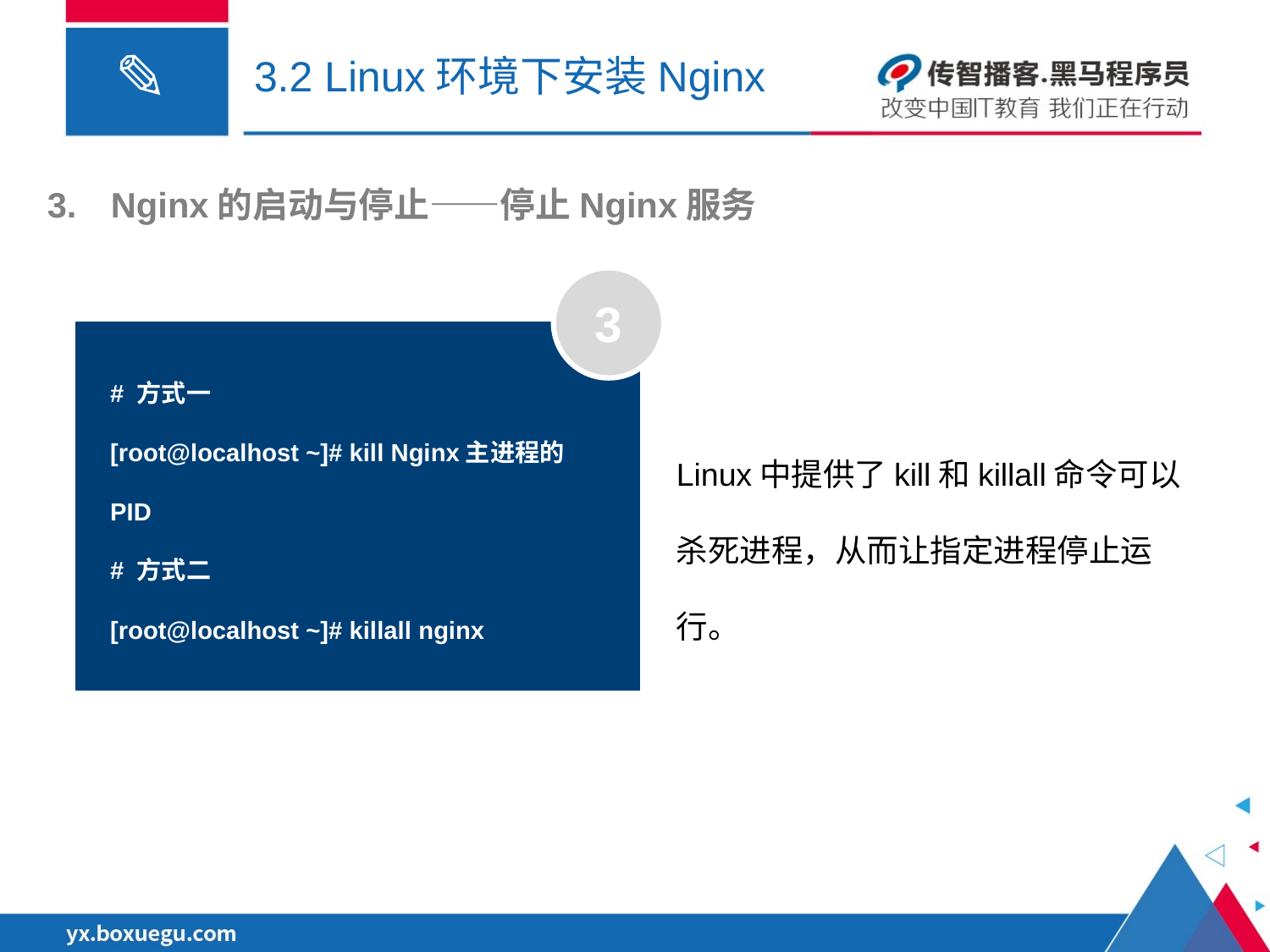

# 3.2 Linux环境下安装Nginx
Nginx的启动与停止——停止Nginx服务
3

# 方式一
[root@localhost ~]# kill Nginx主进程的PID
# 方式二
[root@localhost ~]# killall nginx
Linux中提供了kill和killall命令可以杀死进程，从而让指定进程停止运行。